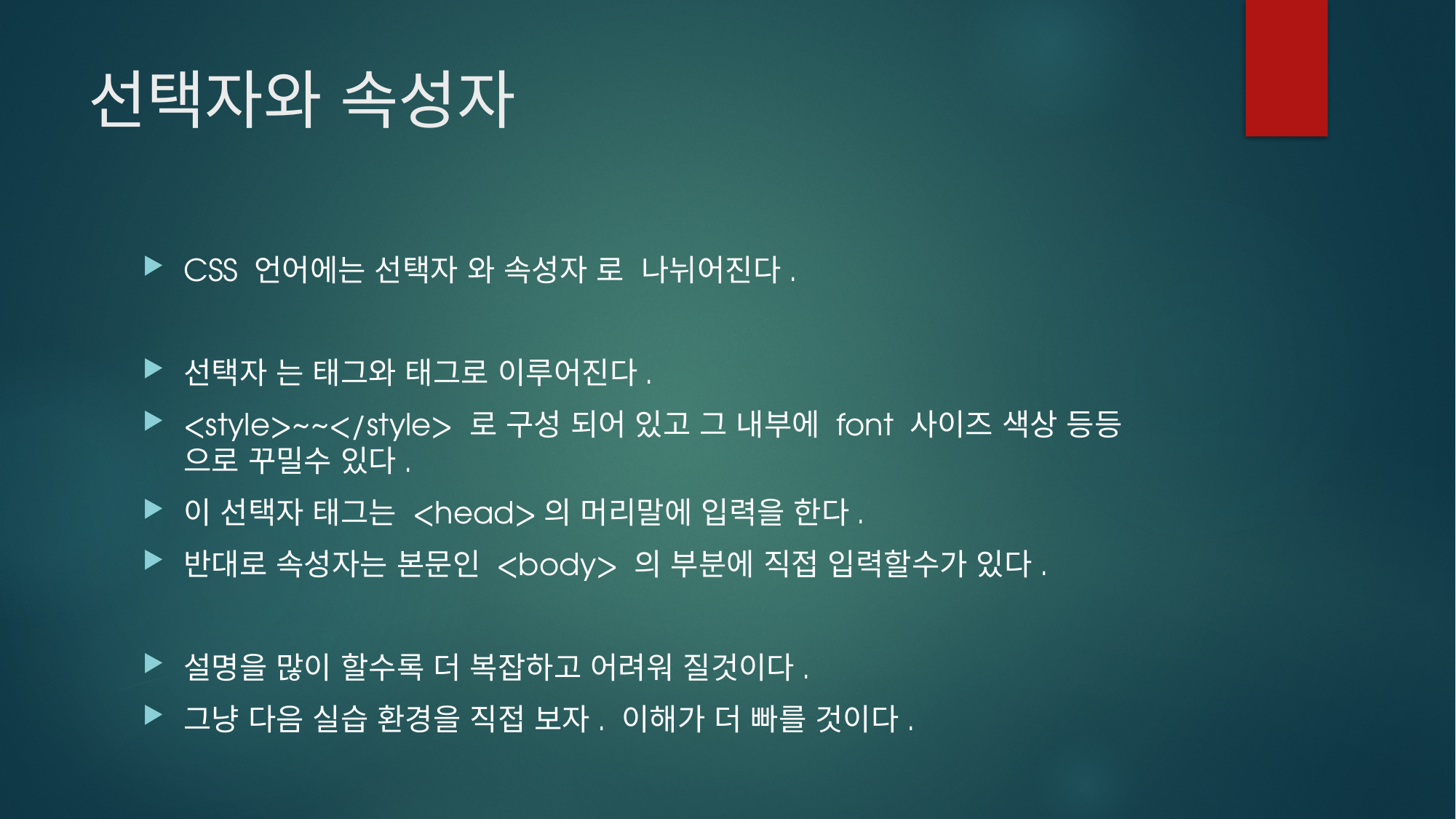

# 선택자와 속성자
CSS 언어에는 선택자 와 속성자 로  나뉘어진다.

선택자 는 태그와 태그로 이루어진다.
<style>~~</style> 로 구성 되어 있고 그 내부에 font 사이즈 색상 등등  으로 꾸밀수 있다.
이 선택자 태그는 <head>의 머리말에 입력을 한다.
반대로 속성자는 본문인 <body> 의 부분에 직접 입력할수가 있다.

설명을 많이 할수록 더 복잡하고 어려워 질것이다.
그냥 다음 실습 환경을 직접 보자. 이해가 더 빠를 것이다.